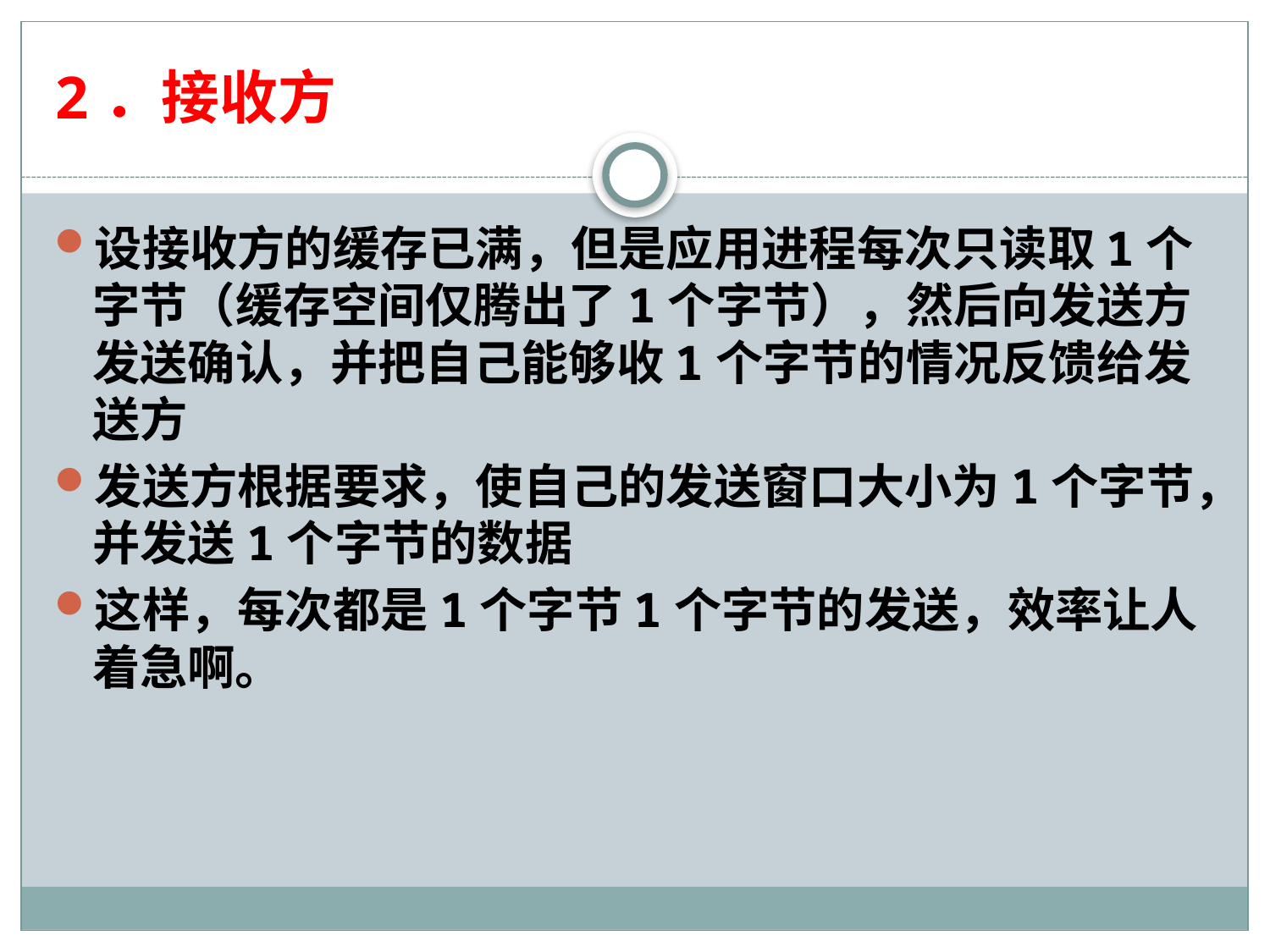

# 2．接收方
设接收方的缓存已满，但是应用进程每次只读取1个字节（缓存空间仅腾出了1个字节），然后向发送方发送确认，并把自己能够收1个字节的情况反馈给发送方
发送方根据要求，使自己的发送窗口大小为1个字节，并发送1个字节的数据
这样，每次都是1个字节1个字节的发送，效率让人着急啊。